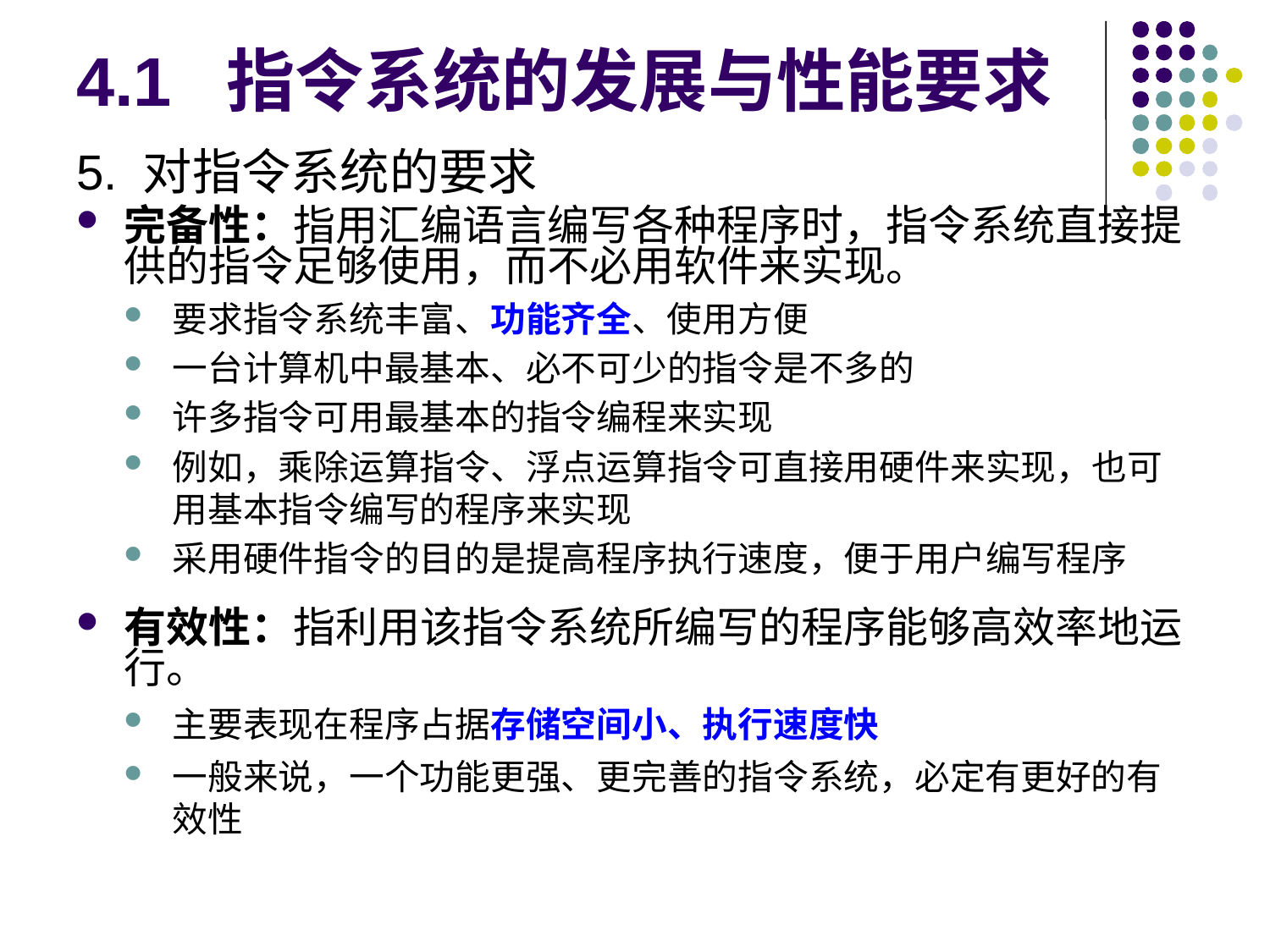

# 4.1  指令系统的发展与性能要求
5. 对指令系统的要求
完备性：指用汇编语言编写各种程序时，指令系统直接提供的指令足够使用，而不必用软件来实现。
要求指令系统丰富、功能齐全、使用方便
一台计算机中最基本、必不可少的指令是不多的
许多指令可用最基本的指令编程来实现
例如，乘除运算指令、浮点运算指令可直接用硬件来实现，也可用基本指令编写的程序来实现
采用硬件指令的目的是提高程序执行速度，便于用户编写程序
有效性：指利用该指令系统所编写的程序能够高效率地运行。
主要表现在程序占据存储空间小、执行速度快
一般来说，一个功能更强、更完善的指令系统，必定有更好的有效性
9